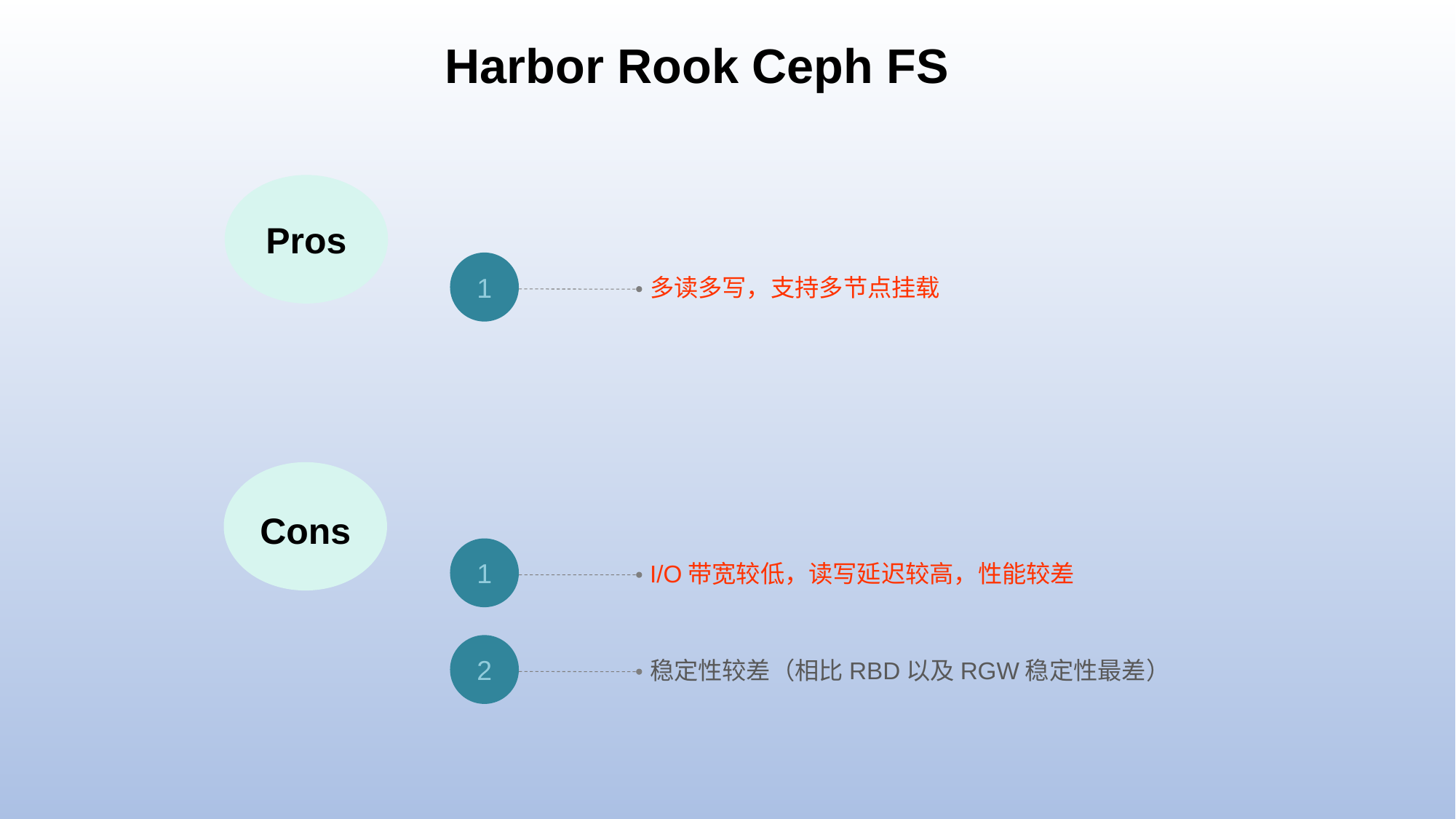

Harbor Rook Ceph FS

Pros

1
多读多写，支持多节点挂载

Cons

1
I/O带宽较低，读写延迟较高，性能较差

2
稳定性较差（相比RBD以及RGW稳定性最差）